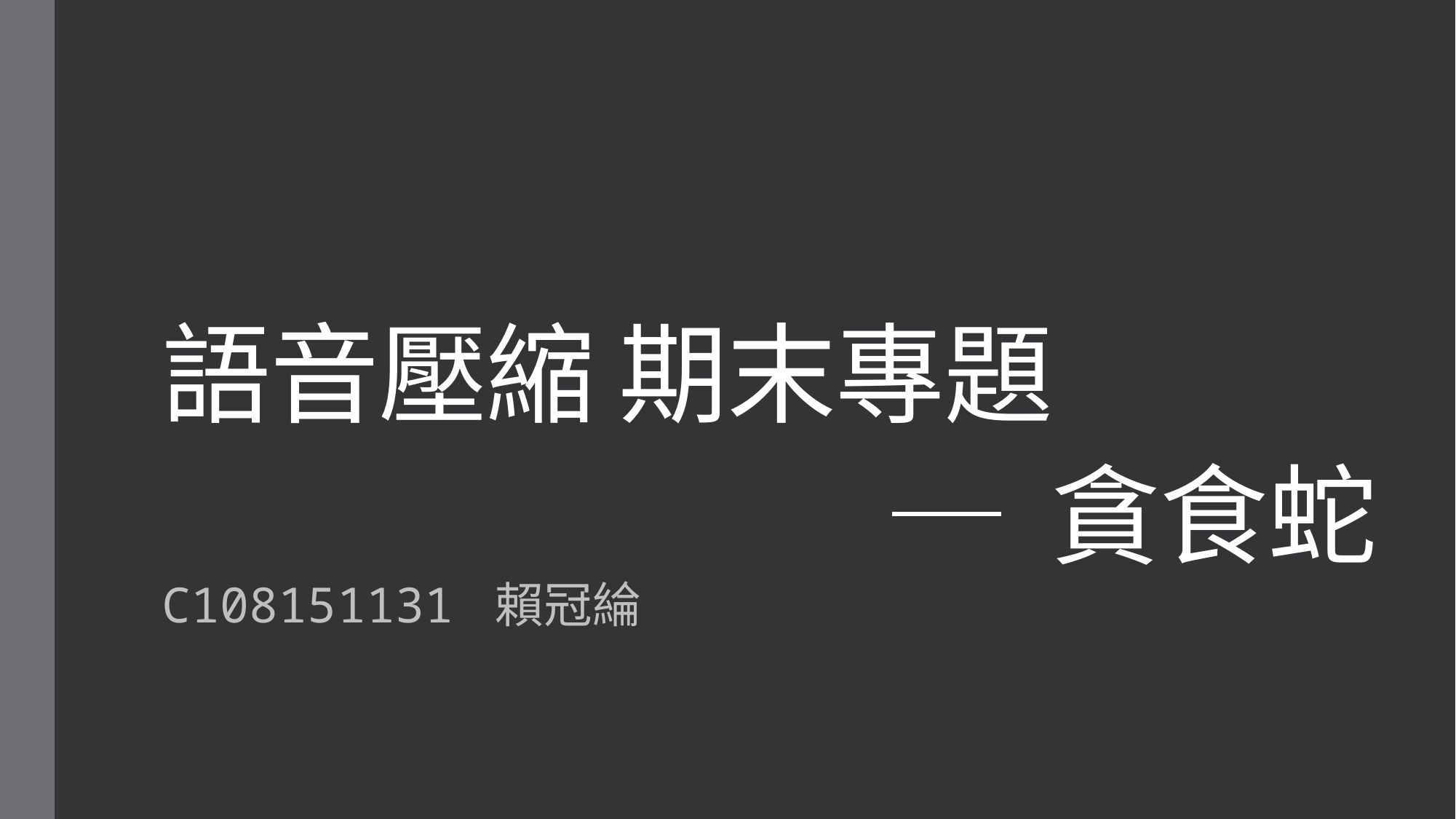

# 語音壓縮 期末專題
─ 貪食蛇
C108151131 賴冠綸